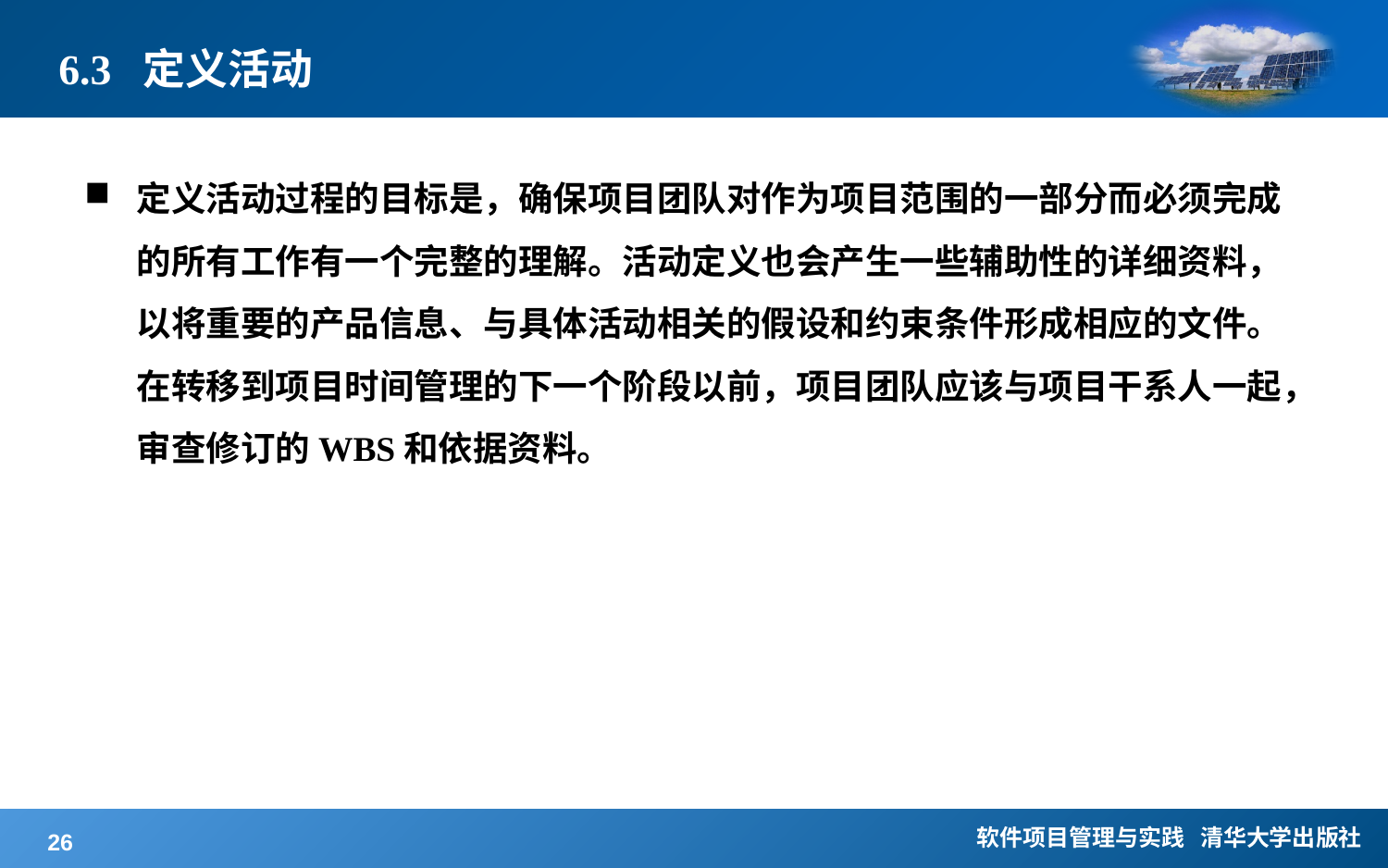

# 6.3  定义活动
定义活动过程的目标是，确保项目团队对作为项目范围的一部分而必须完成的所有工作有一个完整的理解。活动定义也会产生一些辅助性的详细资料，以将重要的产品信息、与具体活动相关的假设和约束条件形成相应的文件。在转移到项目时间管理的下一个阶段以前，项目团队应该与项目干系人一起，审查修订的WBS和依据资料。